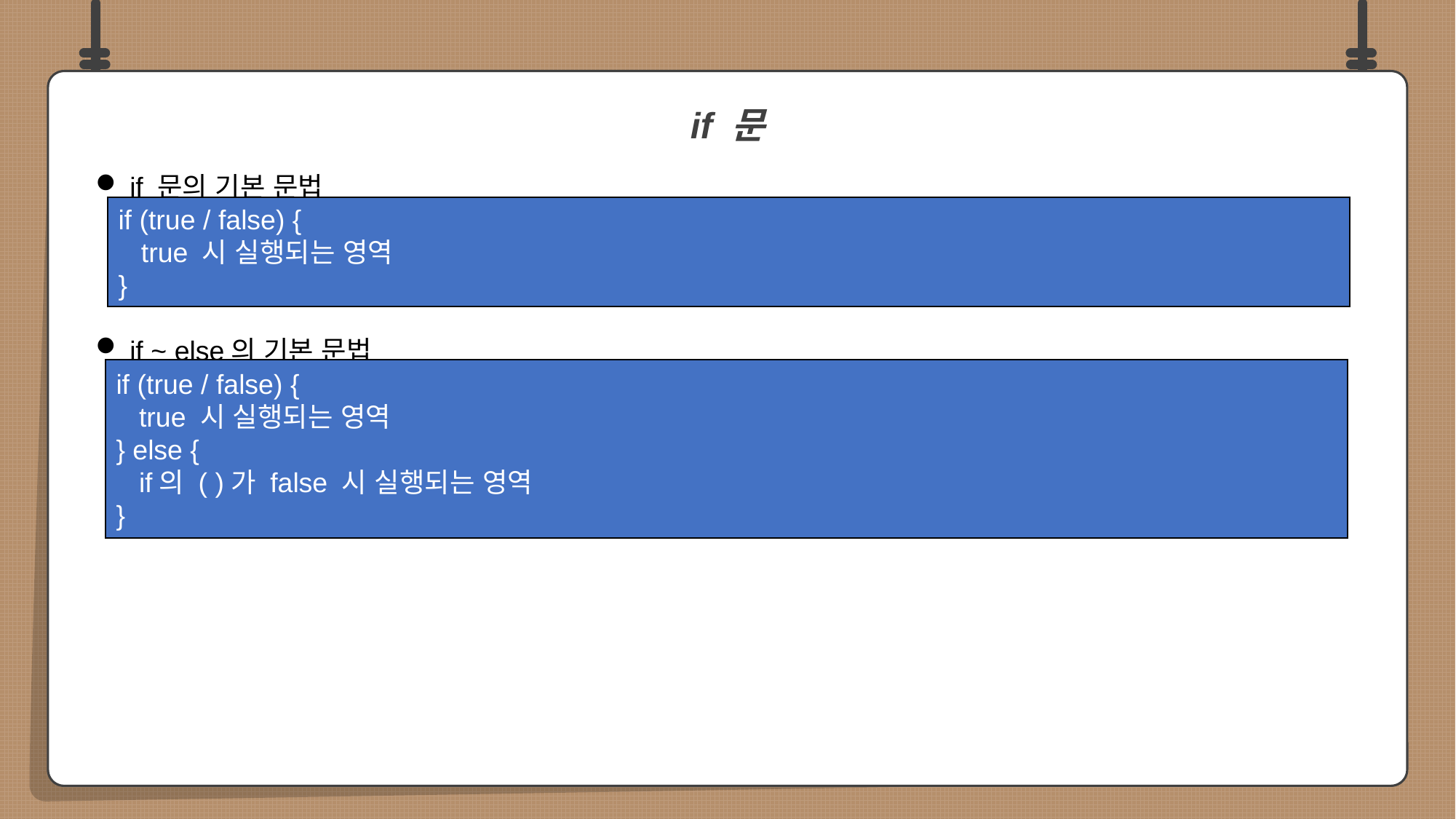

if 문의 기본 문법

if ~ else의 기본 문법

if 문

if (true / false) {
   true 시 실행되는 영역
}
if (true / false) {
   true 시 실행되는 영역
} else {
   if의 ( )가 false 시 실행되는 영역
}